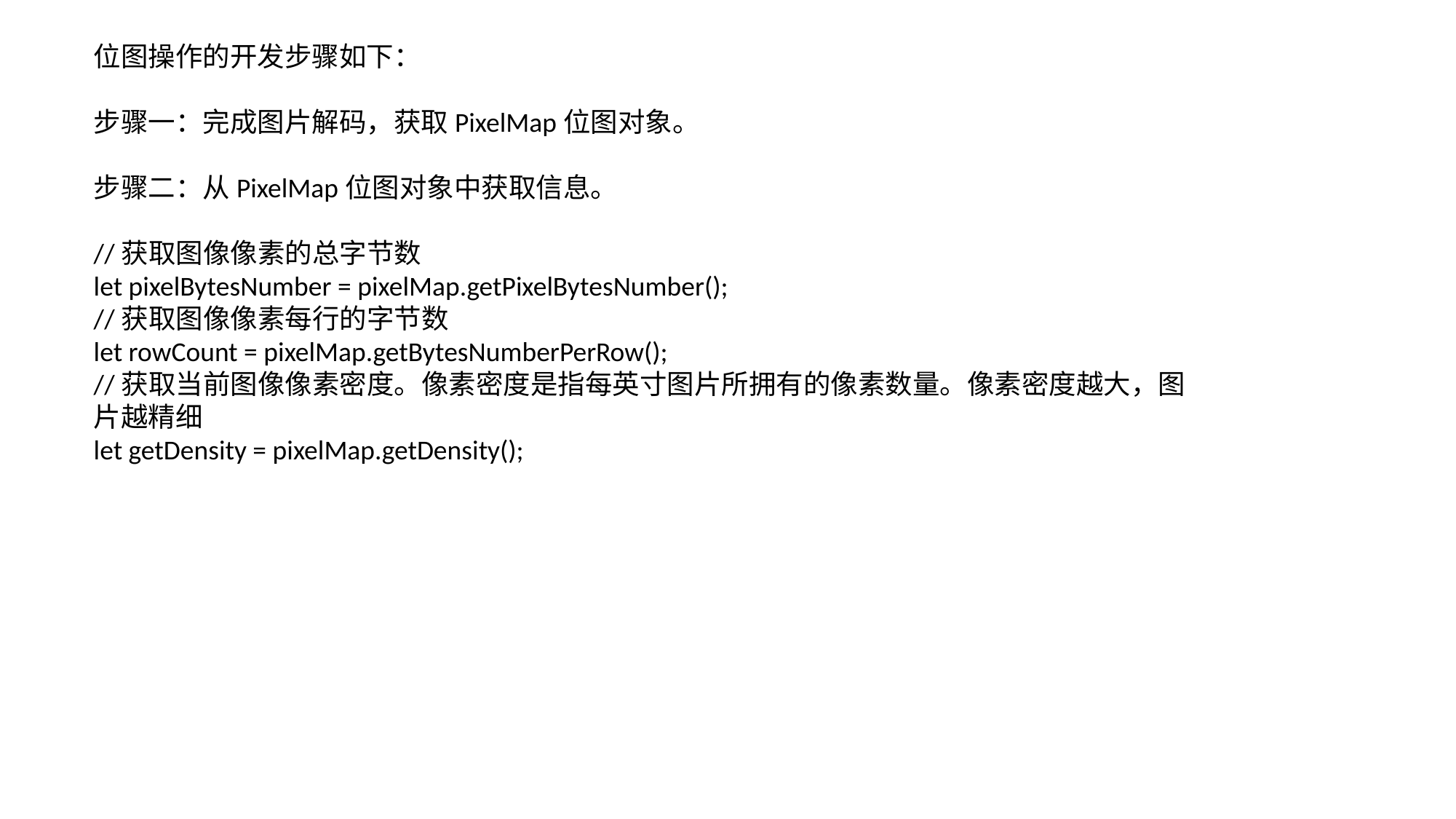

位图操作的开发步骤如下：

步骤一：完成图片解码，获取PixelMap位图对象。

步骤二：从PixelMap位图对象中获取信息。

//获取图像像素的总字节数
let pixelBytesNumber = pixelMap.getPixelBytesNumber();
//获取图像像素每行的字节数
let rowCount = pixelMap.getBytesNumberPerRow();
//获取当前图像像素密度。像素密度是指每英寸图片所拥有的像素数量。像素密度越大，图片越精细
let getDensity = pixelMap.getDensity();